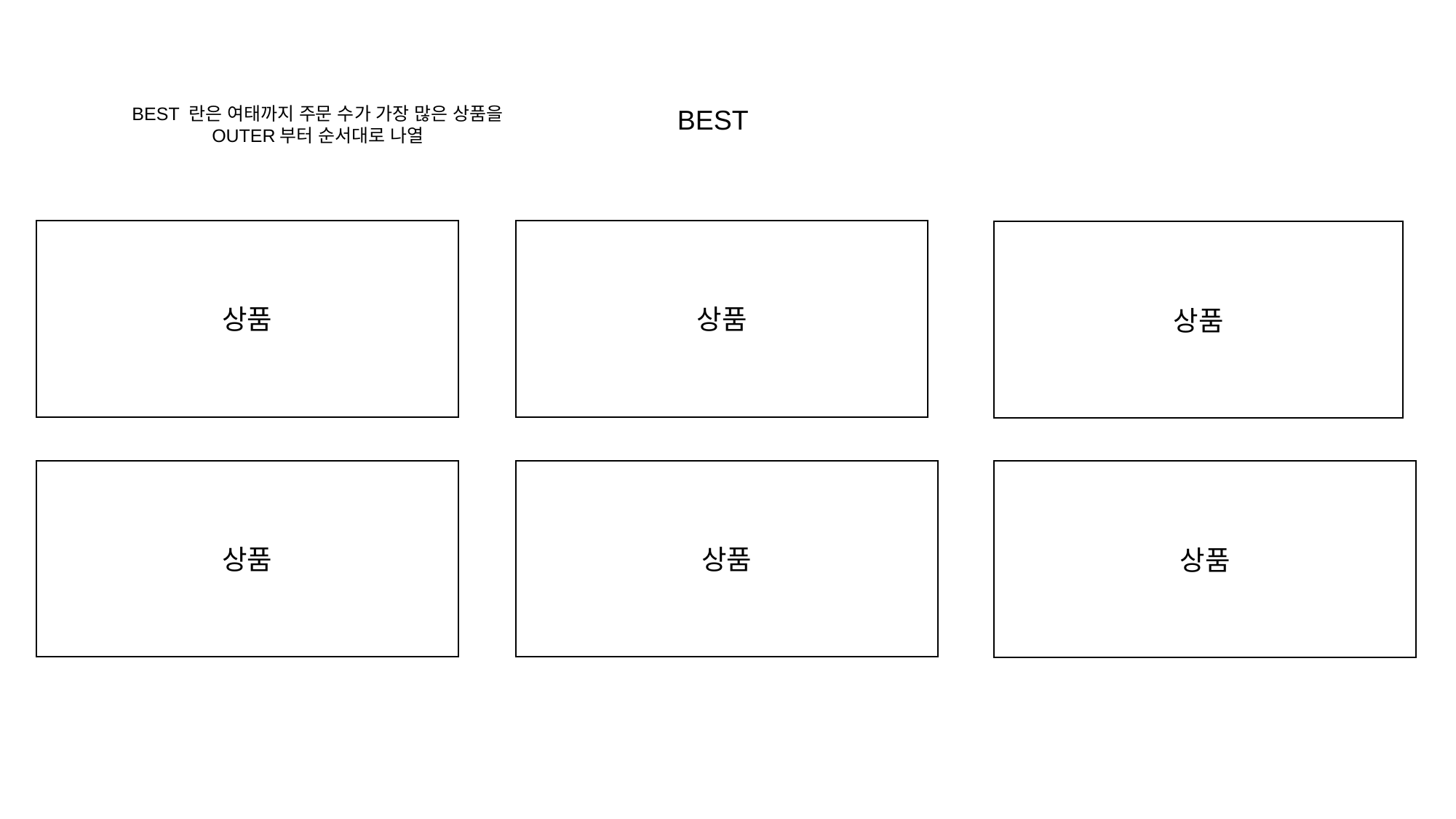

BEST
BEST 란은 여태까지 주문 수가 가장 많은 상품을
OUTER부터 순서대로 나열
상품
상품
상품
상품
상품
상품